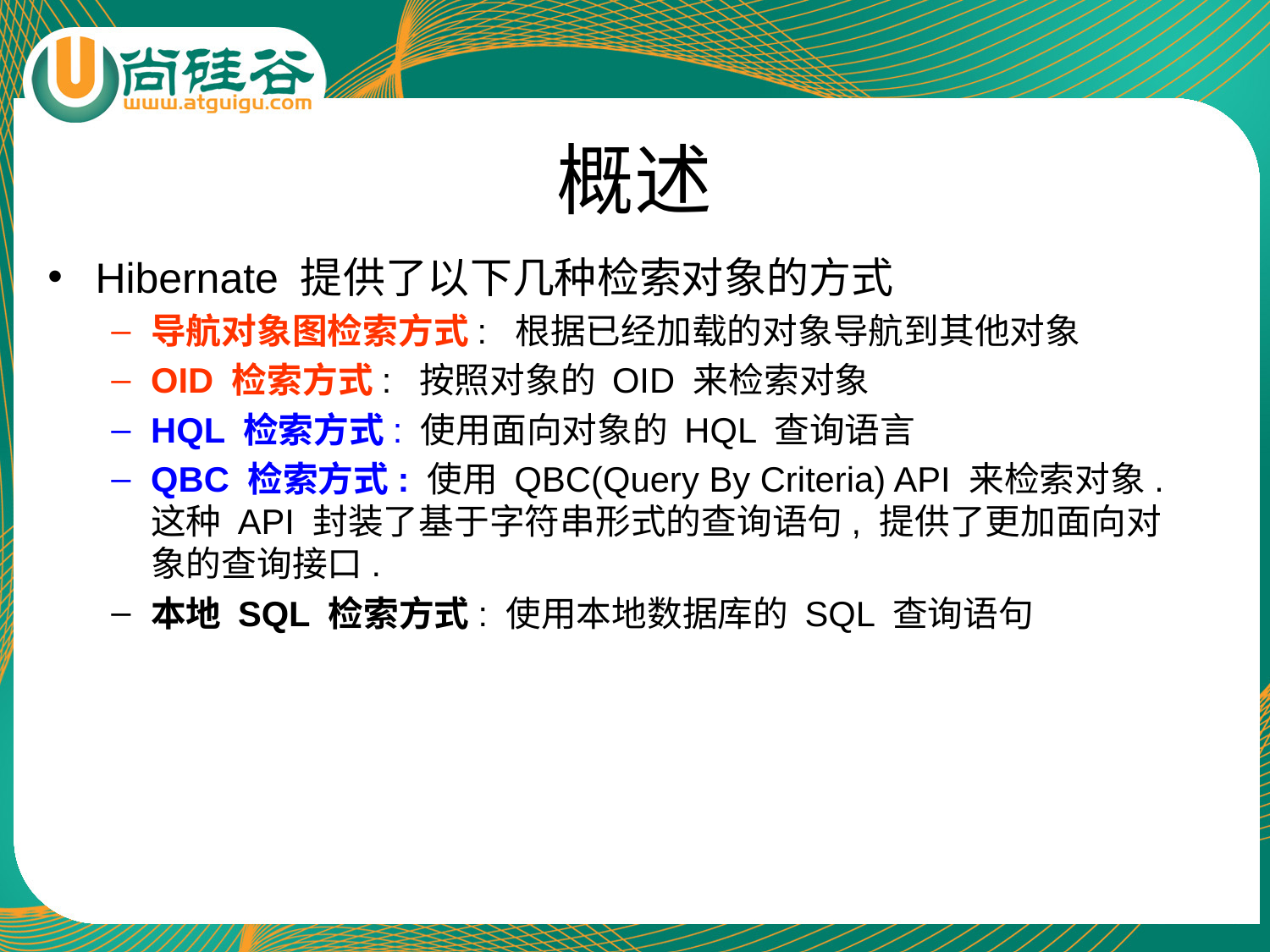

# 概述
Hibernate 提供了以下几种检索对象的方式
导航对象图检索方式:  根据已经加载的对象导航到其他对象
OID 检索方式:  按照对象的 OID 来检索对象
HQL 检索方式: 使用面向对象的 HQL 查询语言
QBC 检索方式: 使用 QBC(Query By Criteria) API 来检索对象. 这种 API 封装了基于字符串形式的查询语句, 提供了更加面向对象的查询接口.
本地 SQL 检索方式: 使用本地数据库的 SQL 查询语句